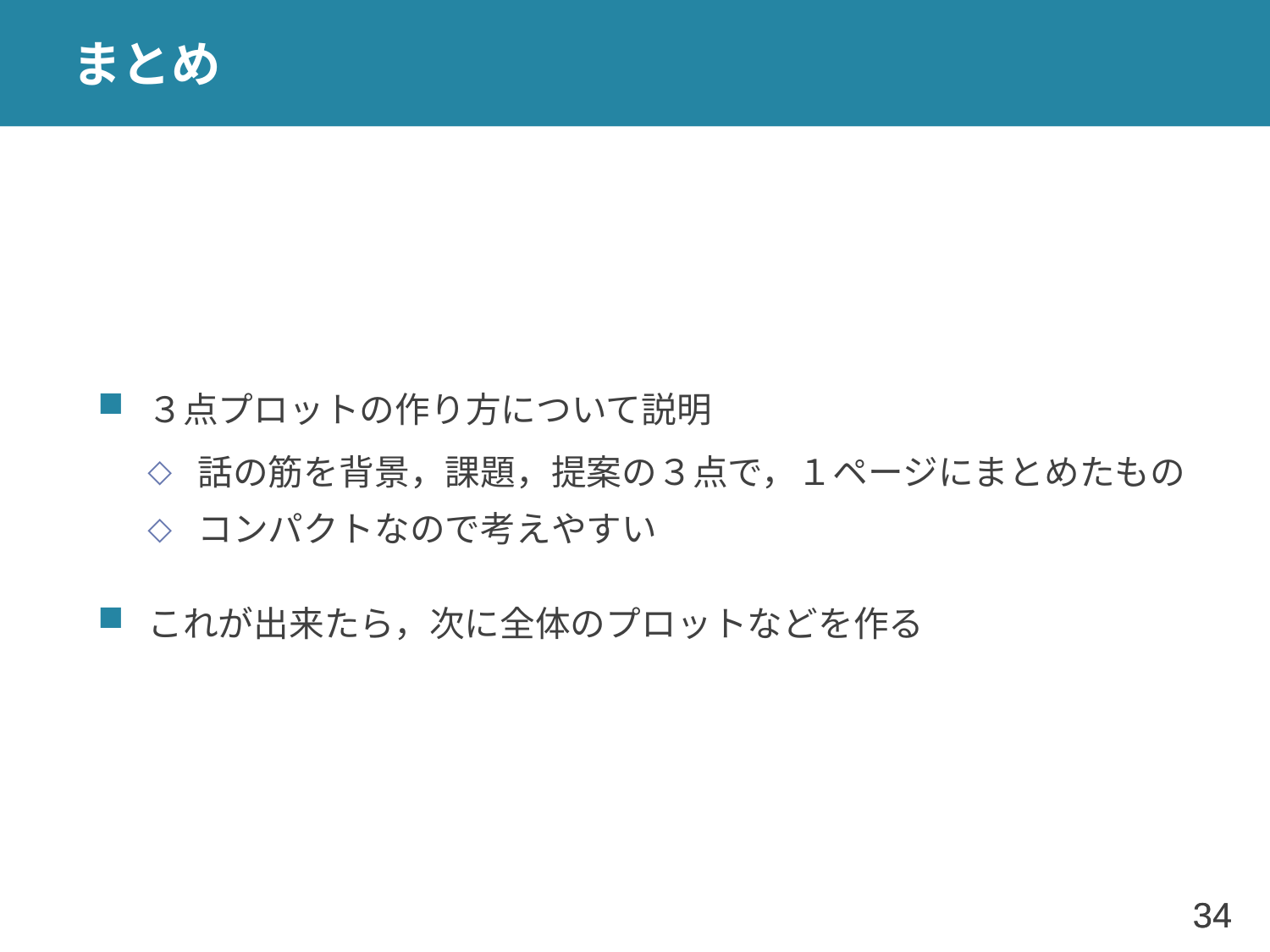

# まとめ
３点プロットの作り方について説明
話の筋を背景，課題，提案の３点で，１ページにまとめたもの
コンパクトなので考えやすい
これが出来たら，次に全体のプロットなどを作る